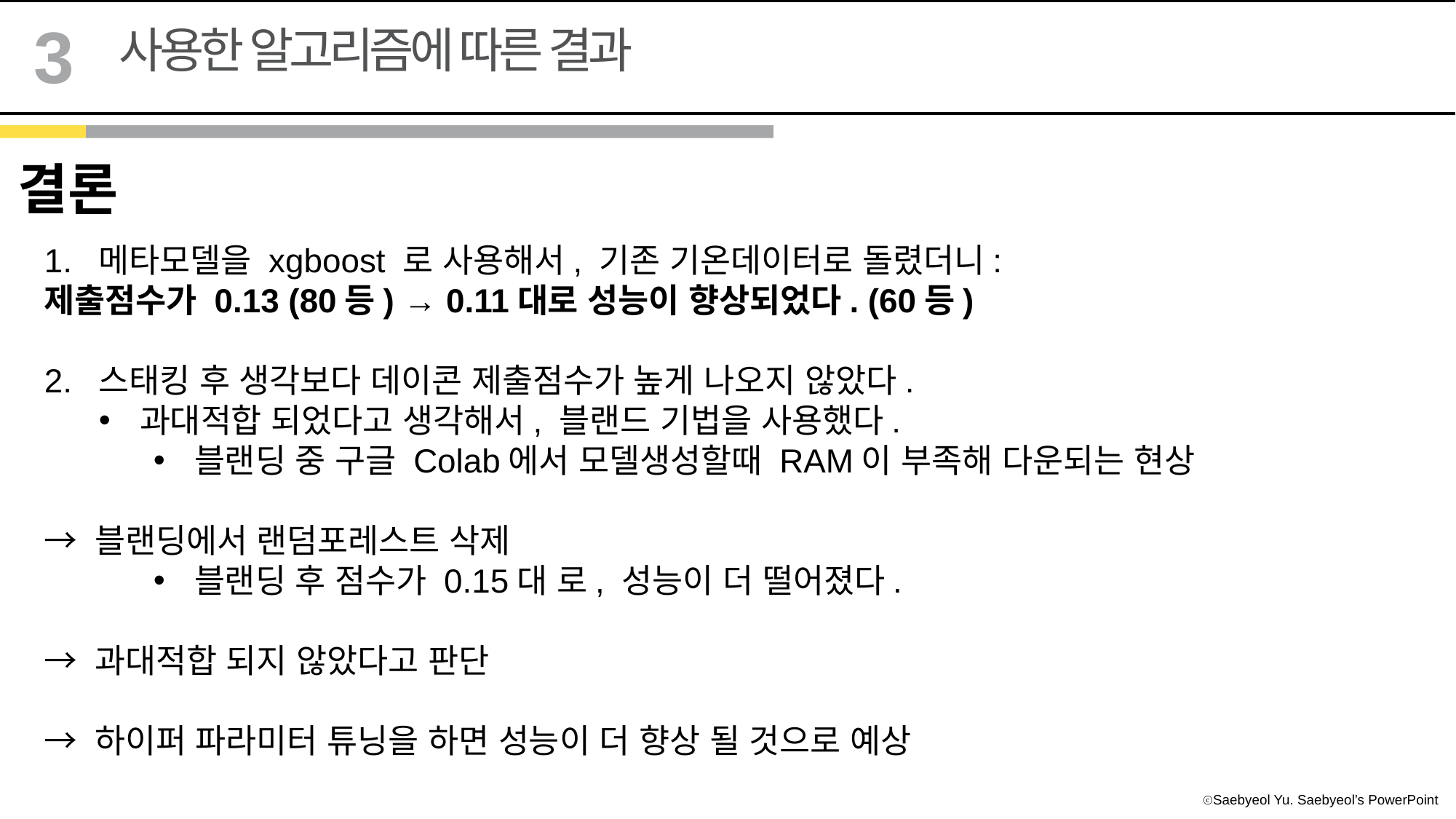

3
사용한 알고리즘에 따른 결과

결론

  메타모델을 xgboost 로 사용해서, 기존 기온데이터로 돌렸더니:
제출점수가 0.13 (80등) → 0.11대로 성능이 향상되었다. (60등)

  스태킹 후 생각보다 데이콘 제출점수가 높게 나오지 않았다.
과대적합 되었다고 생각해서, 블랜드 기법을 사용했다.
블랜딩 중 구글 Colab에서 모델생성할때 RAM이 부족해 다운되는 현상

→ 블랜딩에서 랜덤포레스트 삭제
블랜딩 후 점수가 0.15대 로, 성능이 더 떨어졌다.

→ 과대적합 되지 않았다고 판단

→ 하이퍼 파라미터 튜닝을 하면 성능이 더 향상 될 것으로 예상